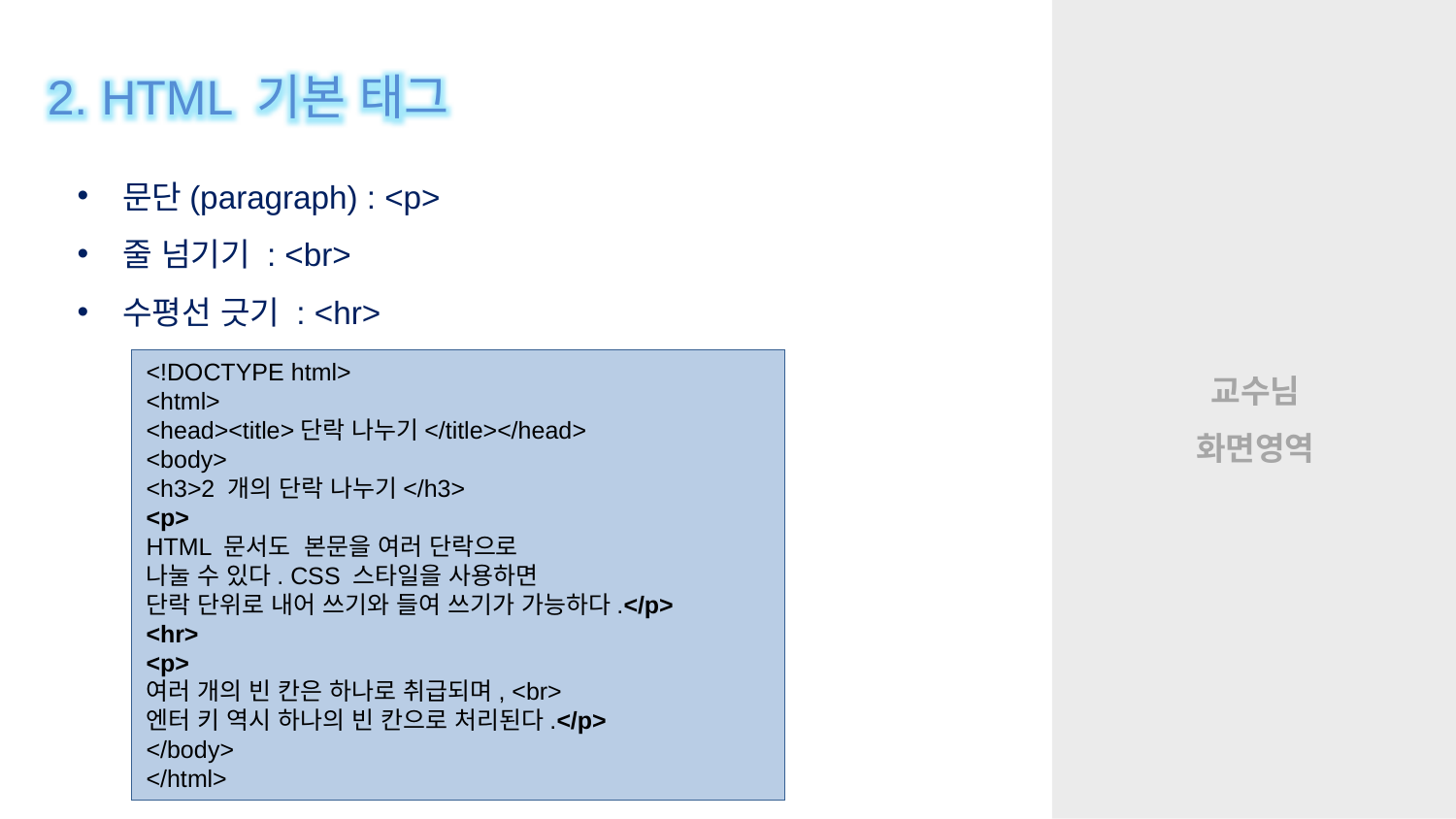

2. HTML 기본 태그
문단(paragraph) : <p>
줄 넘기기 : <br>
수평선 긋기 : <hr>

<!DOCTYPE html>
<html>
<head><title>단락 나누기</title></head>
<body>
<h3>2 개의 단락 나누기</h3>
<p>
HTML 문서도  본문을 여러 단락으로
나눌 수 있다. CSS 스타일을 사용하면
단락 단위로 내어 쓰기와 들여 쓰기가 가능하다.</p>
<hr>
<p>
여러 개의 빈 칸은 하나로 취급되며, <br>
엔터 키 역시 하나의 빈 칸으로 처리된다.</p>
</body>
</html>